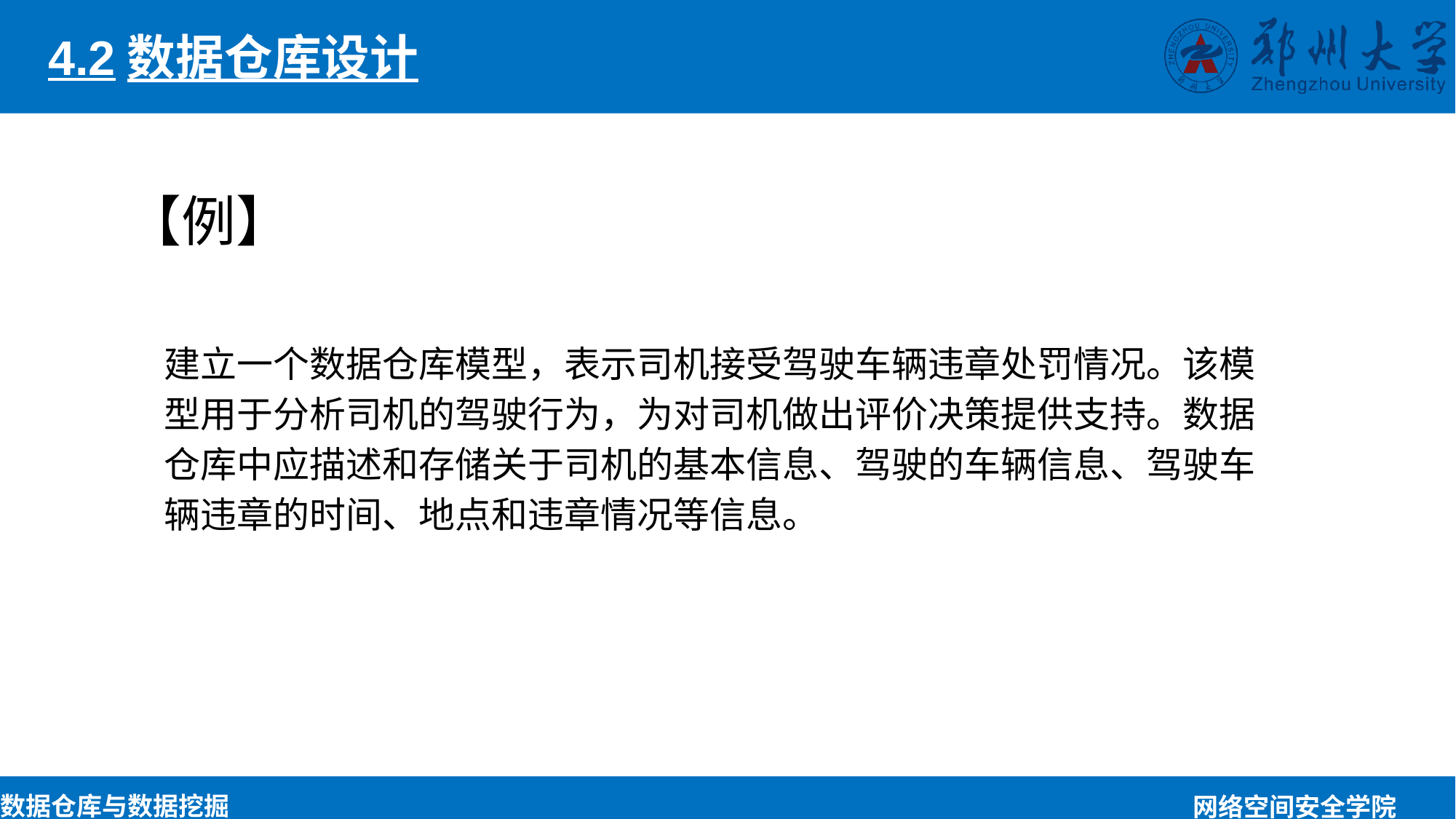

4.2数据仓库设计
【例】
建立一个数据仓库模型，表示司机接受驾驶车辆违章处罚情况。该模型用于分析司机的驾驶行为，为对司机做出评价决策提供支持。数据仓库中应描述和存储关于司机的基本信息、驾驶的车辆信息、驾驶车辆违章的时间、地点和违章情况等信息。